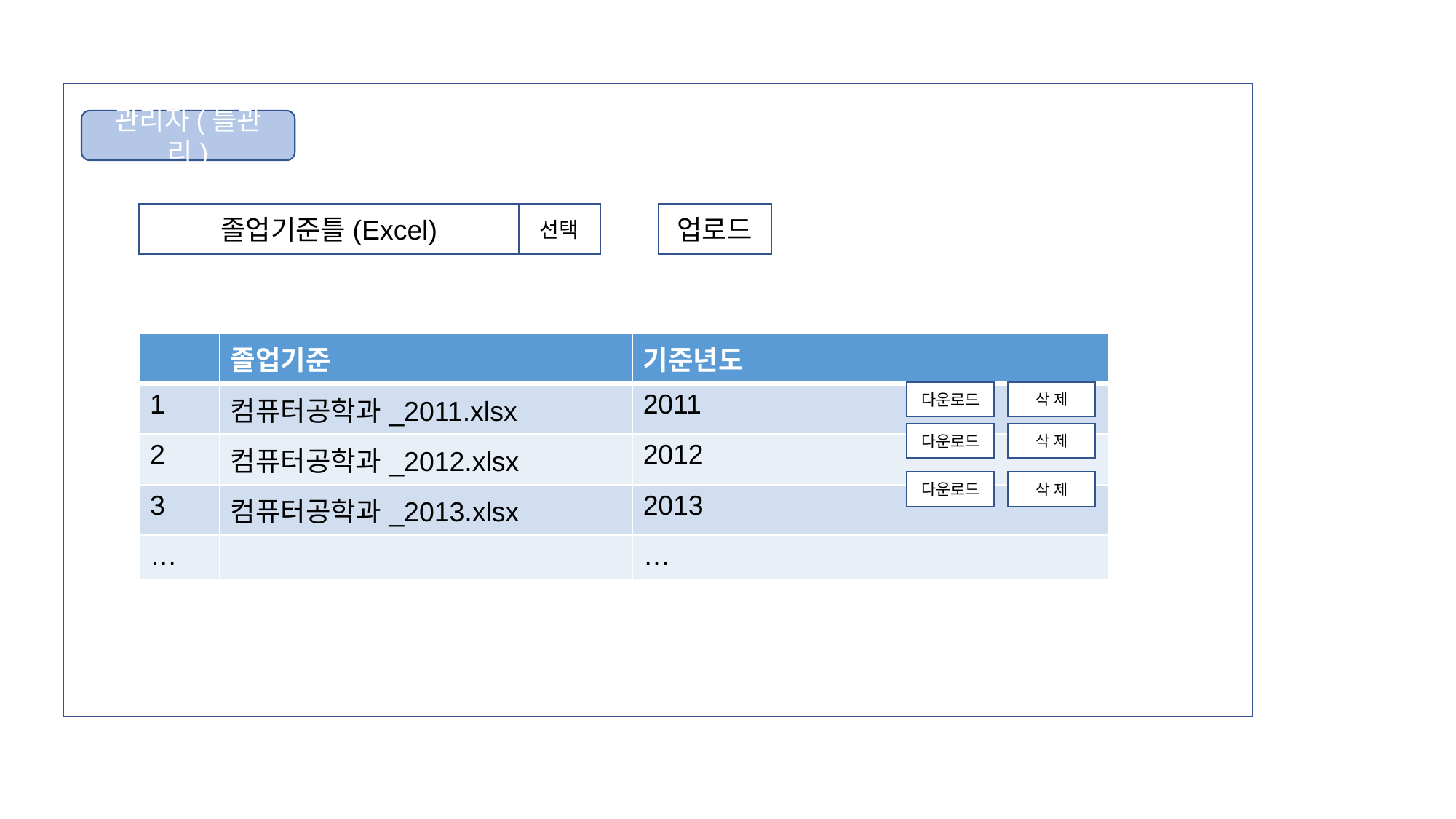

2-1.  사용자 인터페이스
관리자(틀관리)
졸업기준틀(Excel)
선택
업로드
|  | 졸업기준 | 기준년도 |
| --- | --- | --- |
| 1 | 컴퓨터공학과\_2011.xlsx | 2011 |
| 2 | 컴퓨터공학과\_2012.xlsx | 2012 |
| 3 | 컴퓨터공학과\_2013.xlsx | 2013 |
| … |  | … |
다운로드
삭 제
다운로드
삭 제
다운로드
삭 제